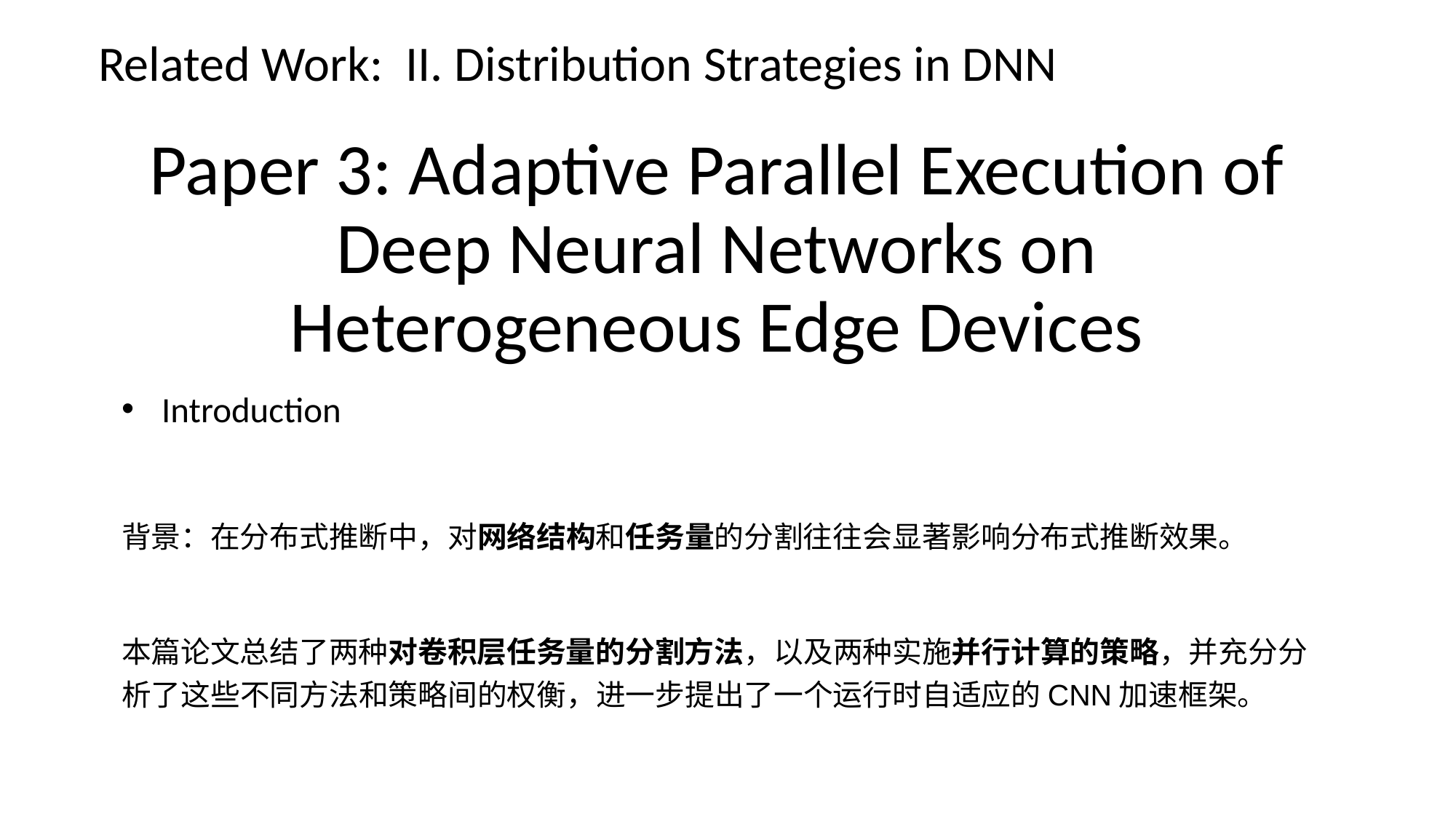

Related Work:  II. Distribution Strategies in DNN
# Paper 3: Adaptive Parallel Execution of Deep Neural Networks on Heterogeneous Edge Devices
Introduction

背景：在分布式推断中，对网络结构和任务量的分割往往会显著影响分布式推断效果。

本篇论文总结了两种对卷积层任务量的分割方法，以及两种实施并行计算的策略，并充分分析了这些不同方法和策略间的权衡，进一步提出了一个运行时自适应的CNN加速框架。